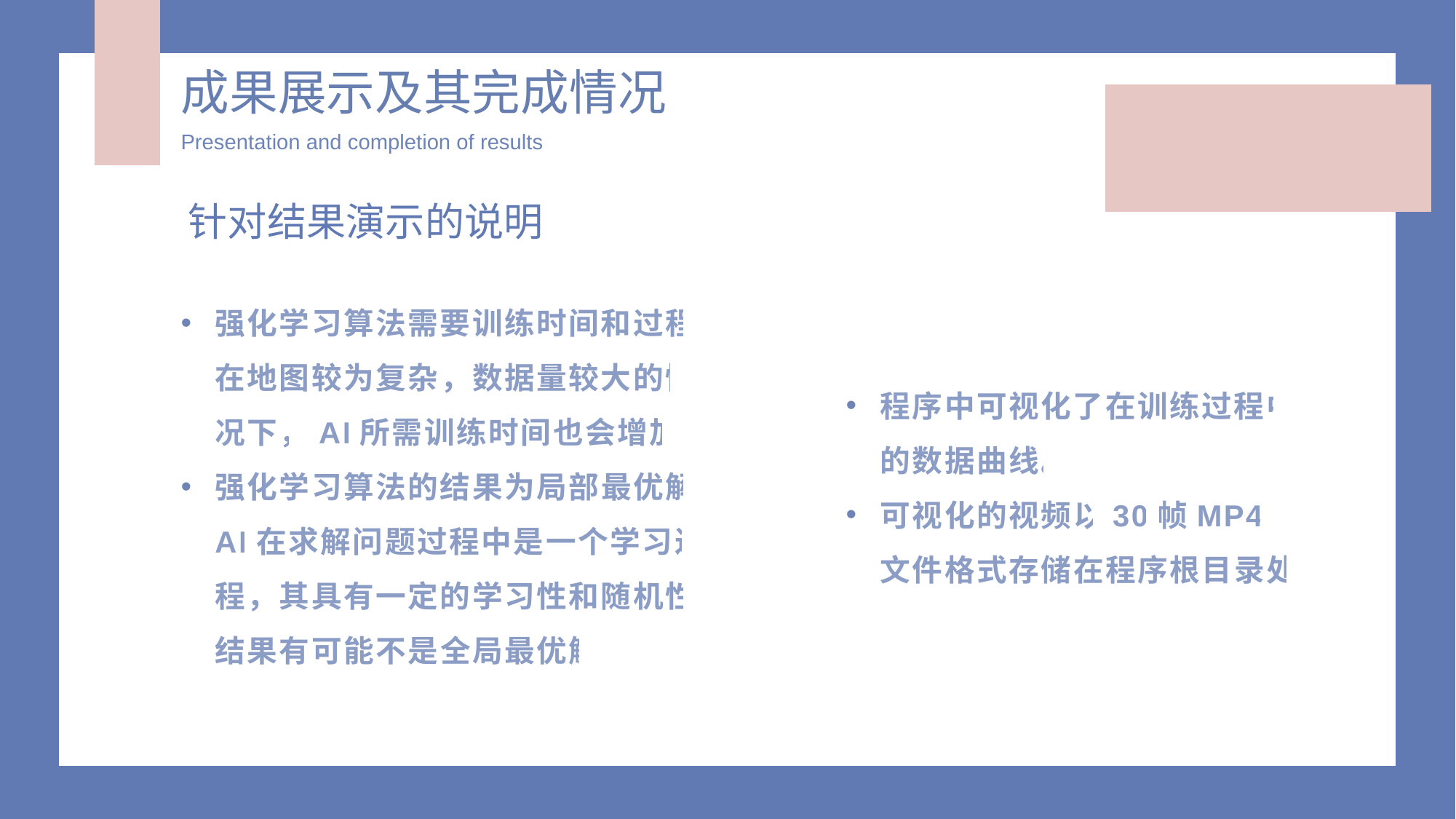

成果展示及其完成情况
Presentation and completion of results
针对结果演示的说明
强化学习算法需要训练时间和过程，在地图较为复杂，数据量较大的情况下，AI所需训练时间也会增加
强化学习算法的结果为局部最优解，AI在求解问题过程中是一个学习过程，其具有一定的学习性和随机性，结果有可能不是全局最优解
程序中可视化了在训练过程中的数据曲线。
可视化的视频以30帧MP4文件格式存储在程序根目录处。